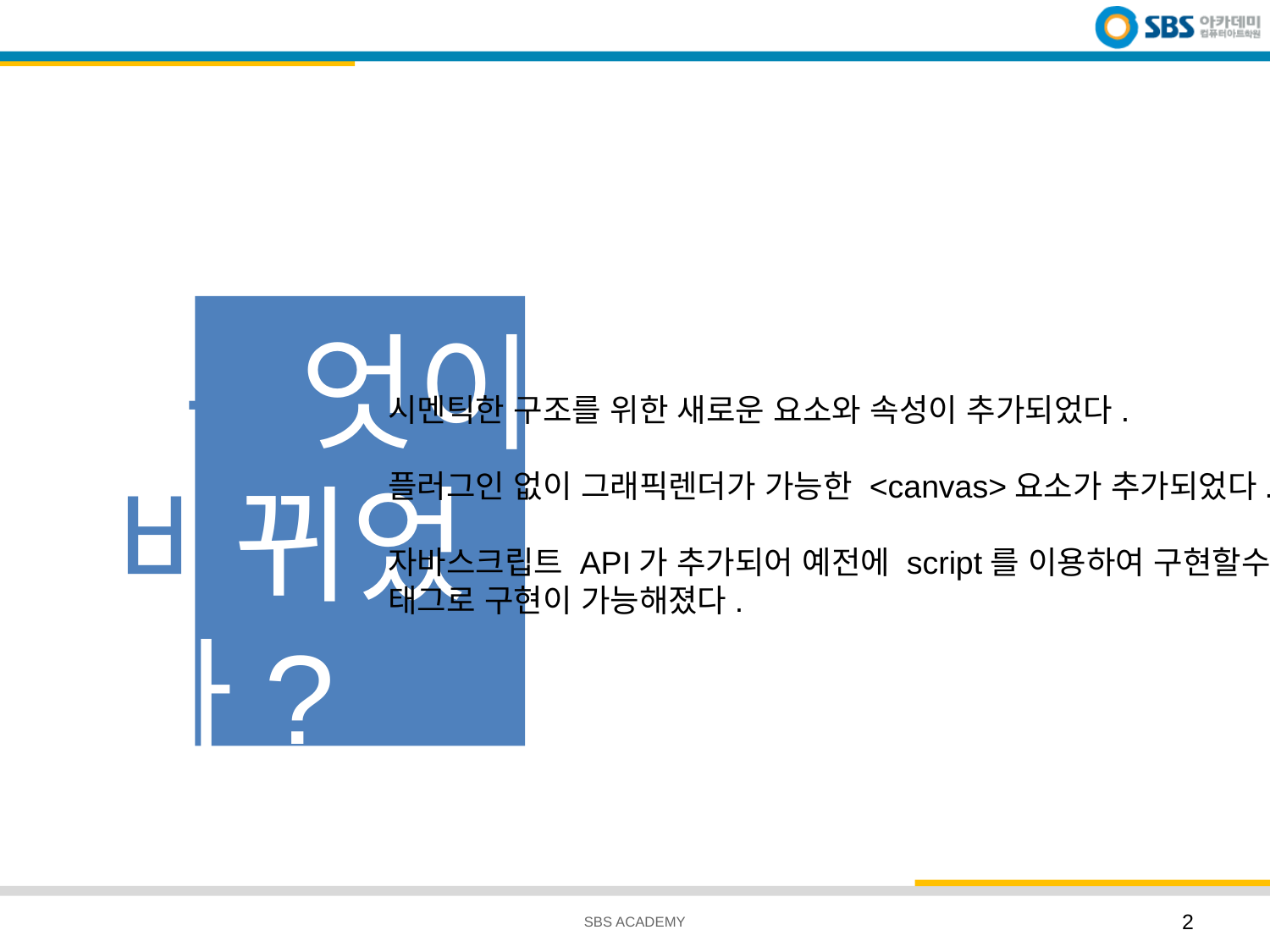

# 무엇이 바뀌었나?
시멘틱한 구조를 위한 새로운 요소와 속성이 추가되었다.

플러그인 없이 그래픽렌더가 가능한 <canvas>요소가 추가되었다.

자바스크립트 API가 추가되어 예전에 script를 이용하여 구현할수있던것들을
태그로 구현이 가능해졌다.

SBS ACADEMY
2